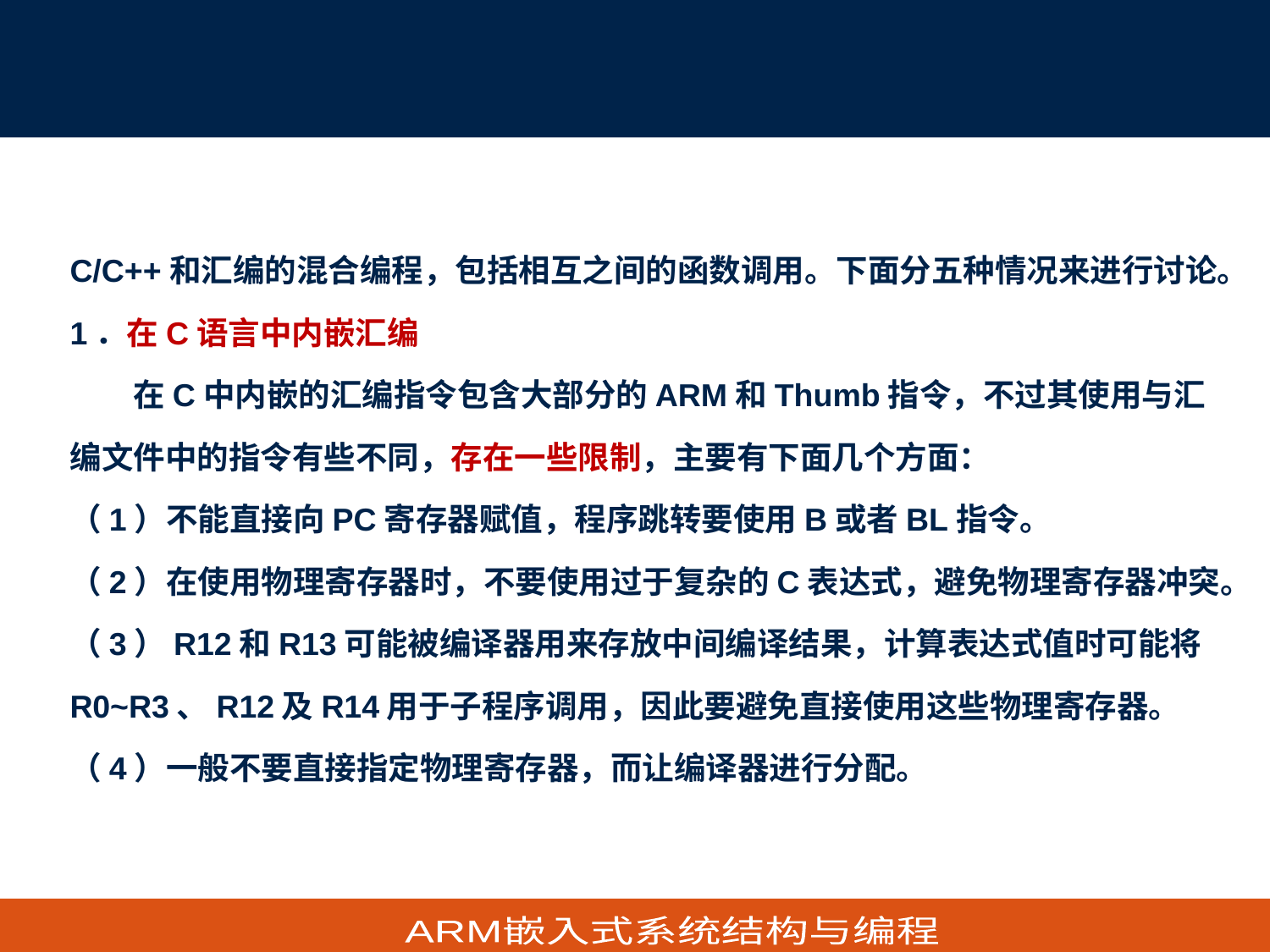

4.4.2  C/C++与汇编语言的混合编程应用
C/C++和汇编的混合编程，包括相互之间的函数调用。下面分五种情况来进行讨论。
1．在C语言中内嵌汇编
　　在C中内嵌的汇编指令包含大部分的ARM和Thumb指令，不过其使用与汇编文件中的指令有些不同，存在一些限制，主要有下面几个方面：
（1）不能直接向PC寄存器赋值，程序跳转要使用B或者BL指令。
（2）在使用物理寄存器时，不要使用过于复杂的C表达式，避免物理寄存器冲突。
（3）R12和R13可能被编译器用来存放中间编译结果，计算表达式值时可能将R0~R3、R12及R14用于子程序调用，因此要避免直接使用这些物理寄存器。
（4）一般不要直接指定物理寄存器，而让编译器进行分配。